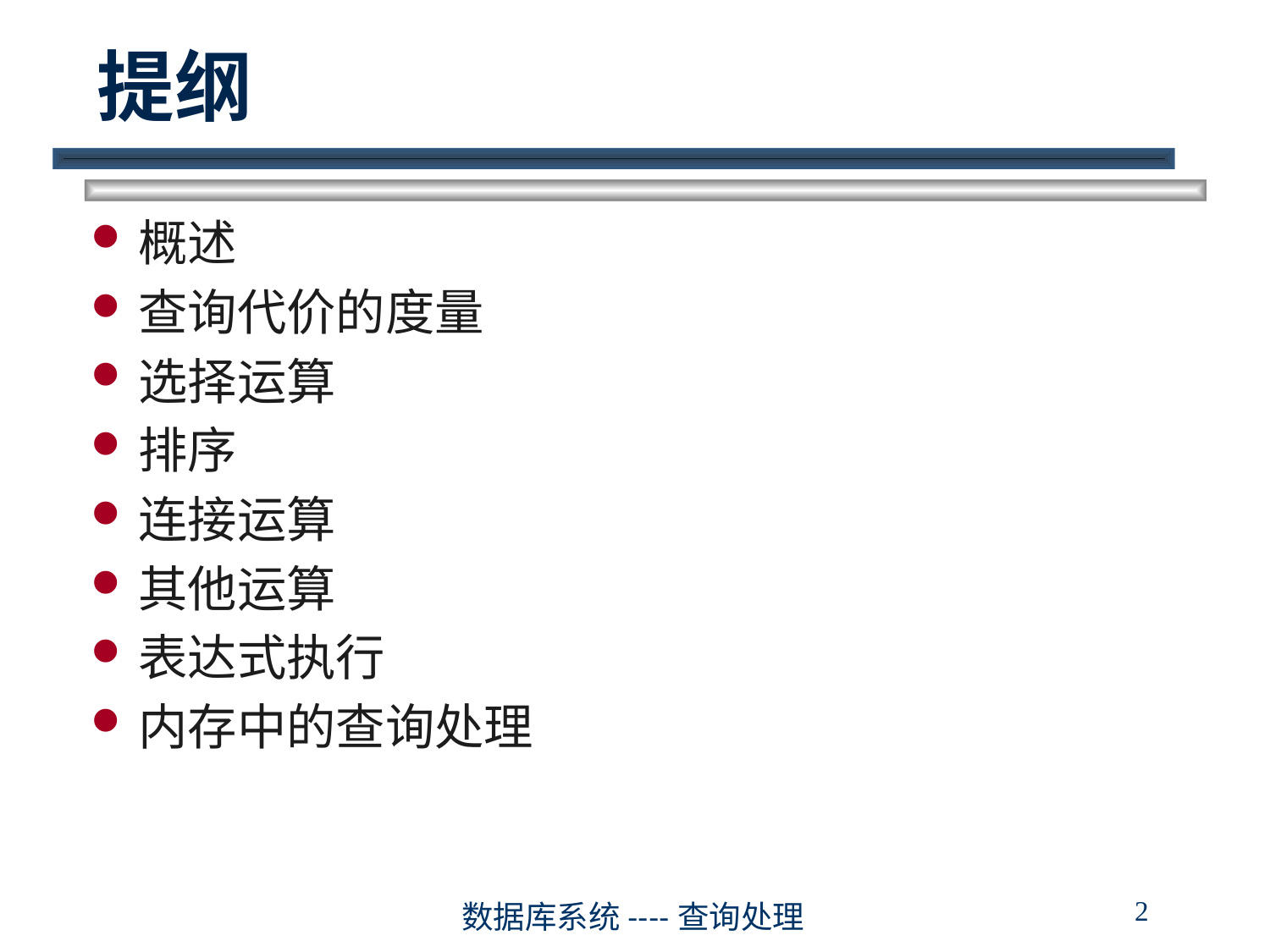

# 提纲
概述
查询代价的度量
选择运算
排序
连接运算
其他运算
表达式执行
内存中的查询处理
2
数据库系统----查询处理